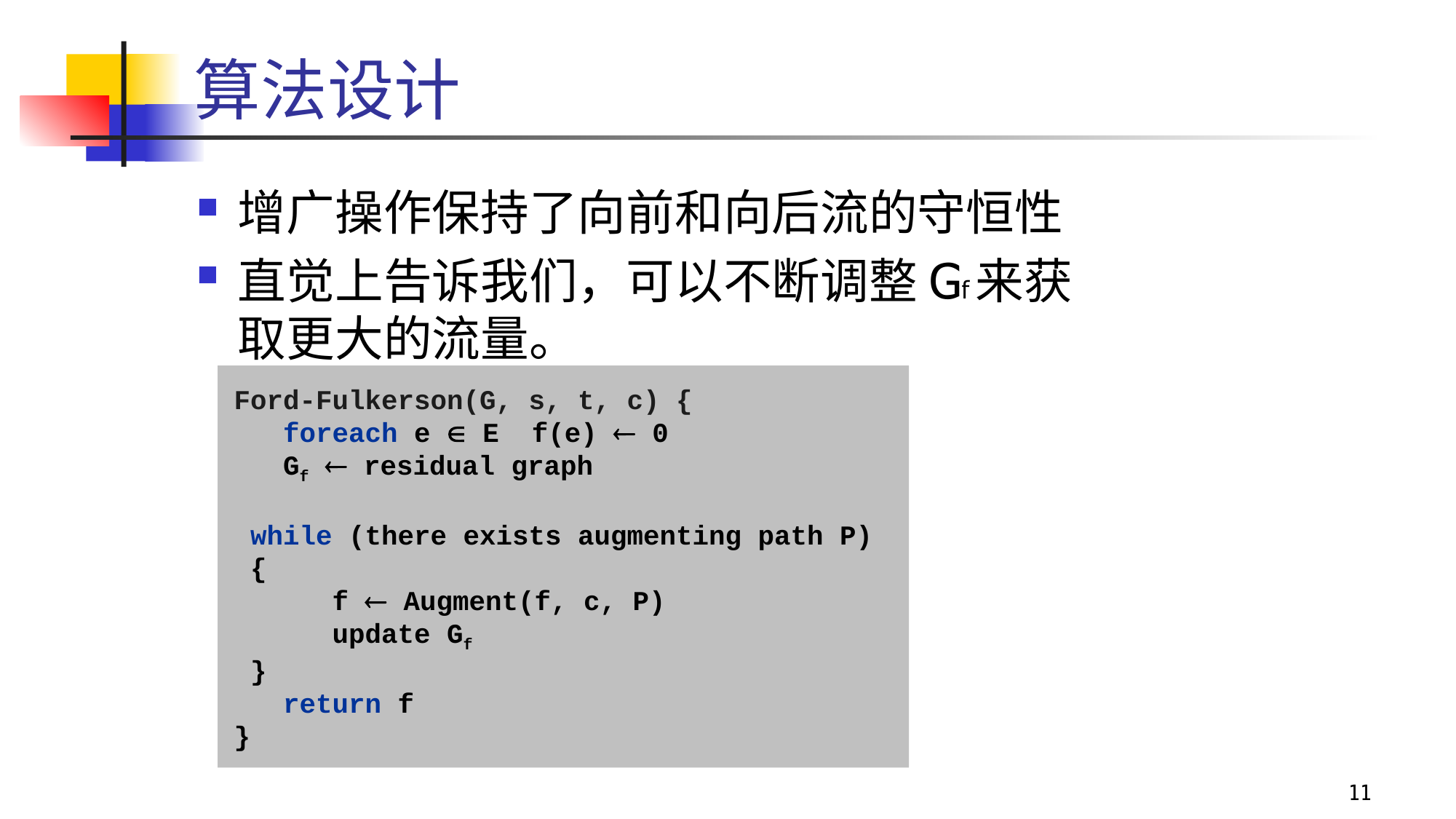

# 算法设计
增广操作保持了向前和向后流的守恒性
直觉上告诉我们，可以不断调整Gf来获取更大的流量。

Ford-Fulkerson(G, s, t, c) {
   foreach e ∈ E  f(e) ← 0
   Gf ← residual graph

 while (there exists augmenting path P)
 {
      f ← Augment(f, c, P)
      update Gf
 }
   return f
}
11